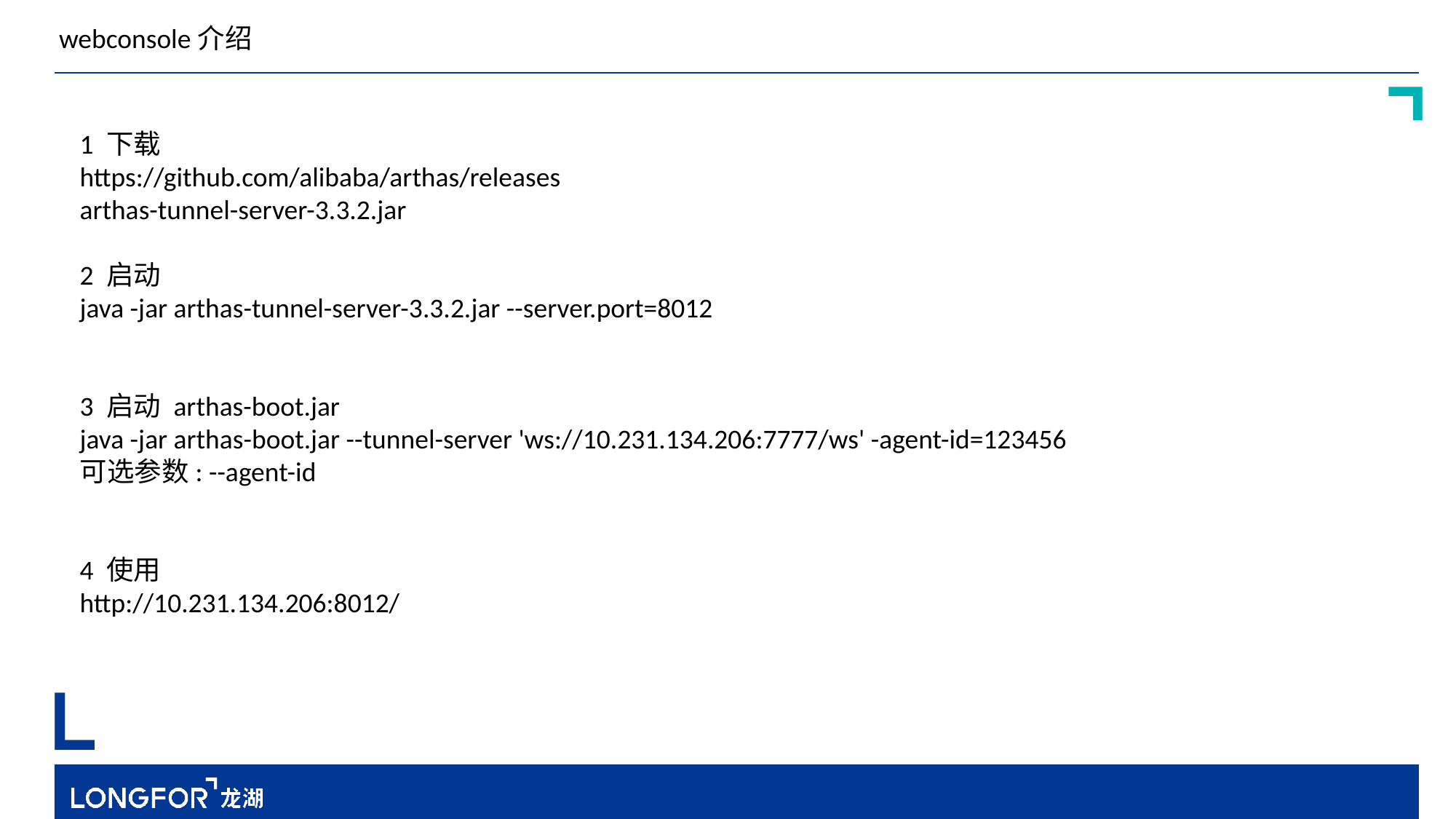

webconsole介绍
1 下载
https://github.com/alibaba/arthas/releases
arthas-tunnel-server-3.3.2.jar

2 启动
java -jar arthas-tunnel-server-3.3.2.jar --server.port=8012

3 启动 arthas-boot.jar
java -jar arthas-boot.jar --tunnel-server 'ws://10.231.134.206:7777/ws' -agent-id=123456
可选参数: --agent-id

4 使用
http://10.231.134.206:8012/